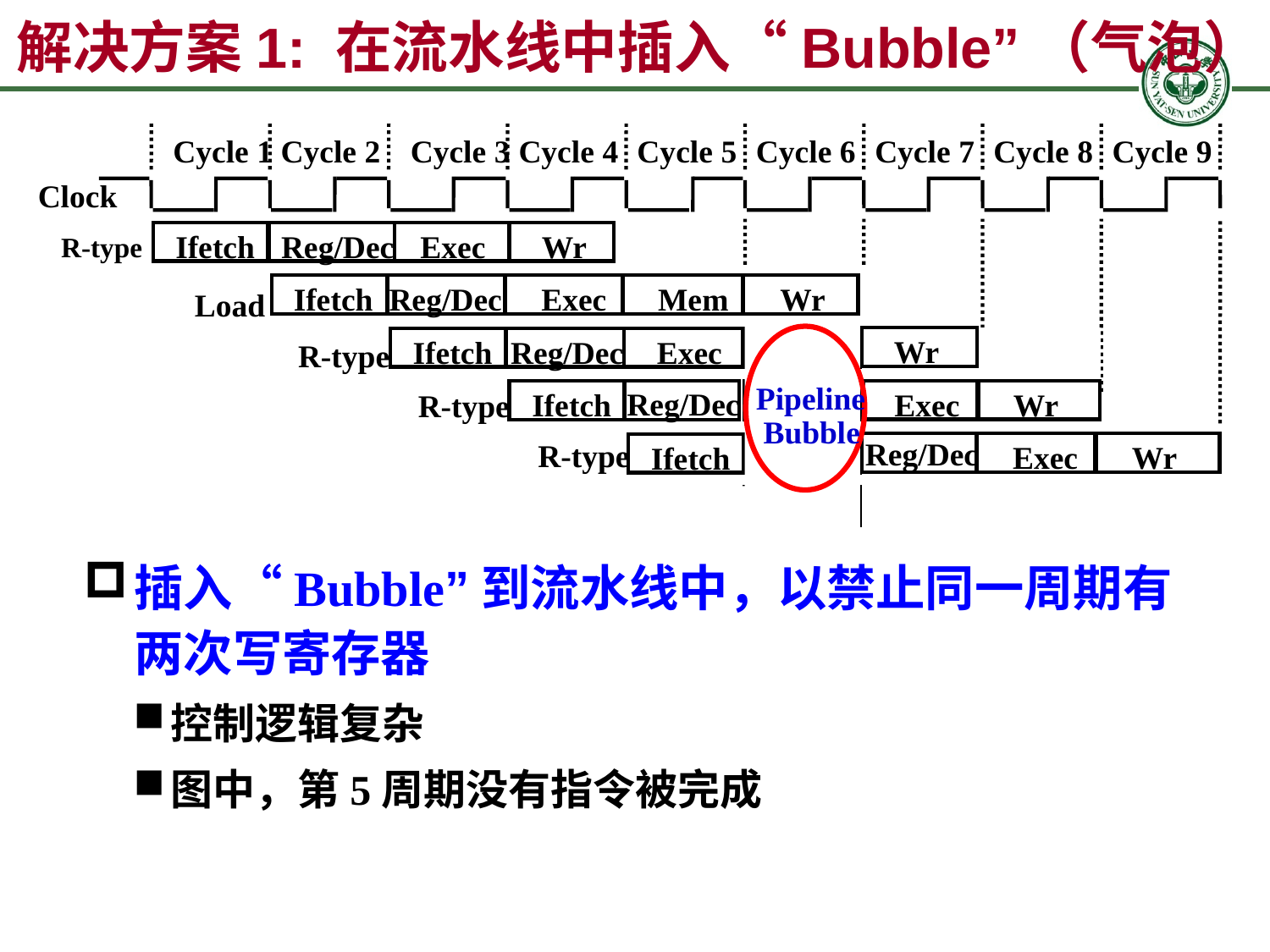

# 解决方案1: 在流水线中插入“Bubble”（气泡）

Cycle 1
Cycle 2
Cycle 3
Cycle 4
Cycle 5
Cycle 6
Cycle 7
Cycle 8
Cycle 9
Clock

Ifetch

Reg/Dec

Exec

Wr

R-type
Ifetch

Reg/Dec

Exec

Mem

Wr

Load

Pipeline
Bubble
Wr

Ifetch

Reg/Dec

Exec

Wr

Exec

Wr

Reg/Dec

Exec

Wr

Ifetch

Reg/Dec

Exec

R-type
Reg/Dec

Exec

Wr

Ifetch

R-type
Reg/Dec

R-type
Exec

Wr

Ifetch

插入“Bubble”到流水线中，以禁止同一周期有两次写寄存器
控制逻辑复杂
图中，第5周期没有指令被完成